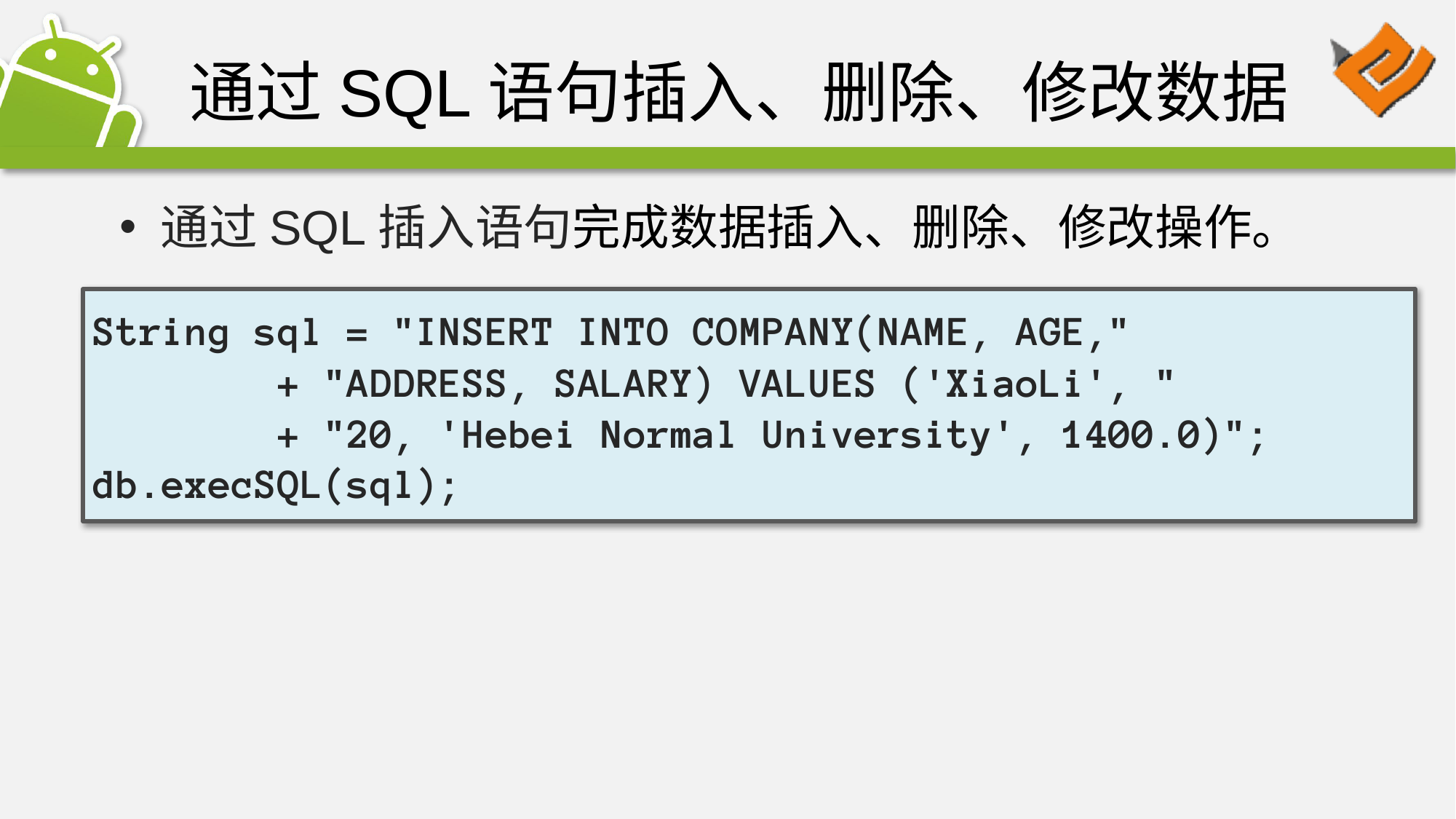

# 通过SQL语句插入、删除、修改数据
通过SQL插入语句完成数据插入、删除、修改操作。
String sql = "INSERT INTO COMPANY(NAME, AGE,"
        + "ADDRESS, SALARY) VALUES ('XiaoLi', "
        + "20, 'Hebei Normal University', 1400.0)";
db.execSQL(sql);